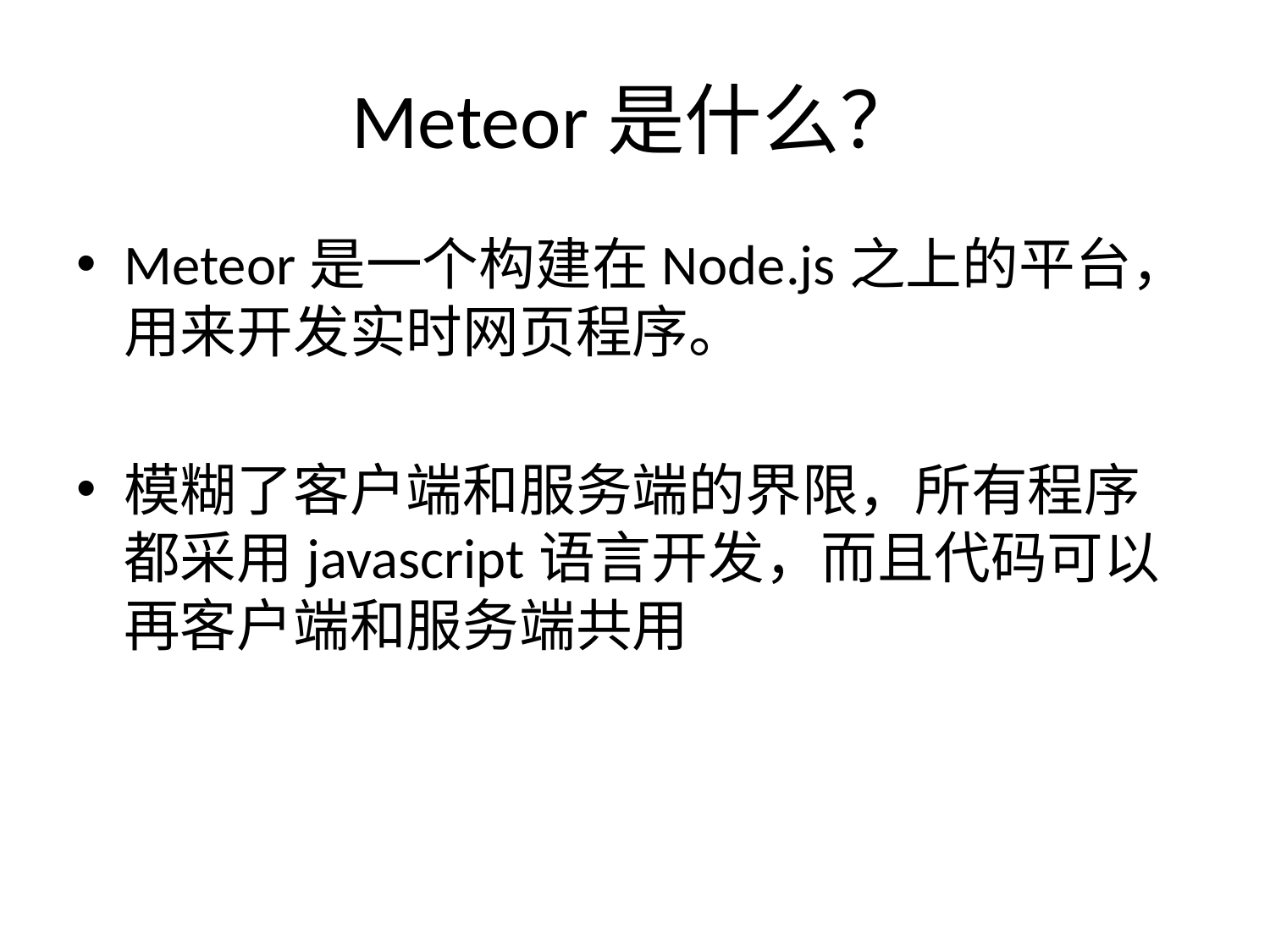

# Meteor是什么？
Meteor是一个构建在Node.js之上的平台，用来开发实时网页程序。

模糊了客户端和服务端的界限，所有程序都采用javascript语言开发，而且代码可以再客户端和服务端共用